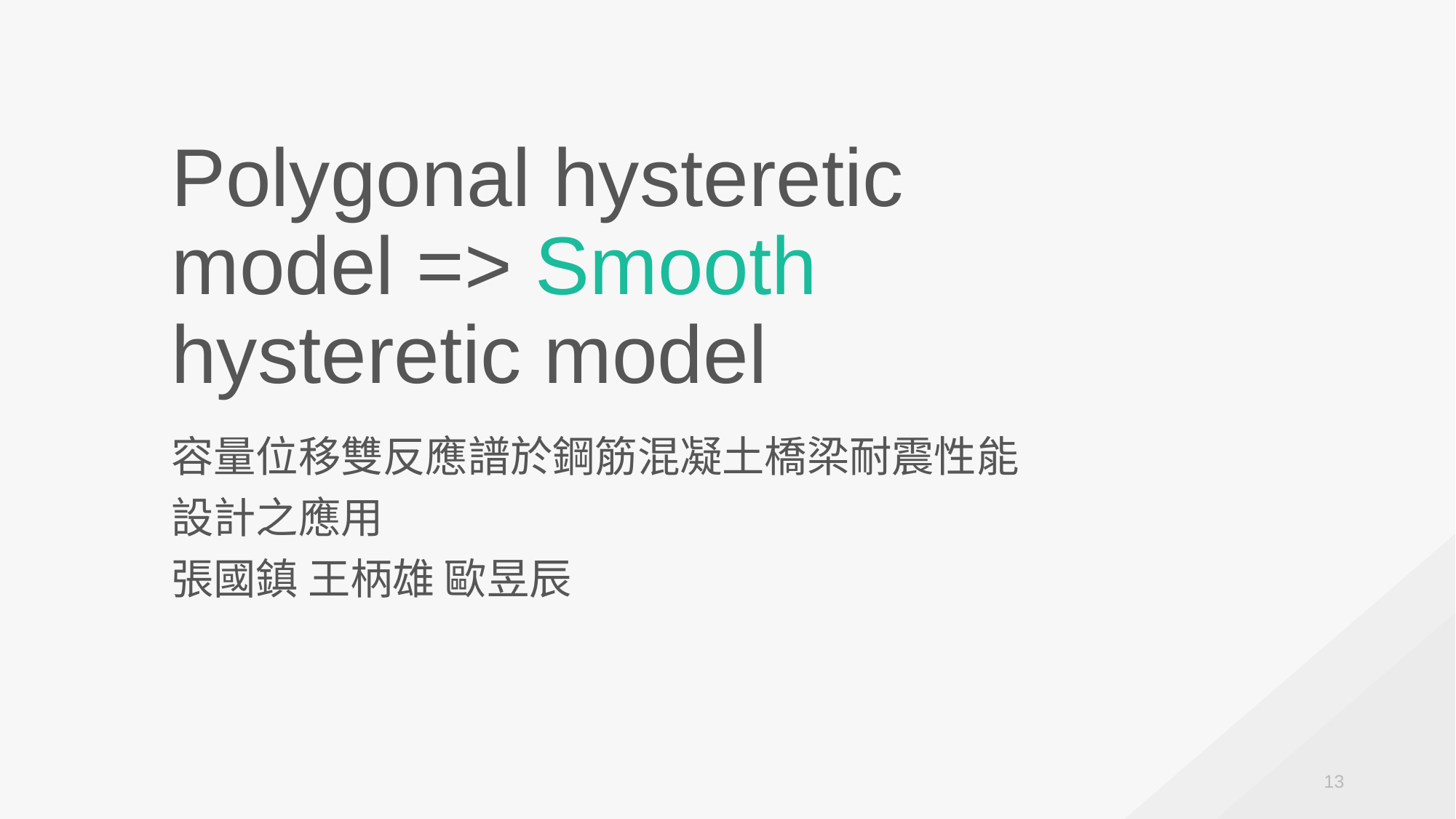

Polygonal hysteretic model => Smooth hysteretic model
容量位移雙反應譜於鋼筋混凝土橋梁耐震性能設計之應用
張國鎮 王柄雄 歐昱辰
13